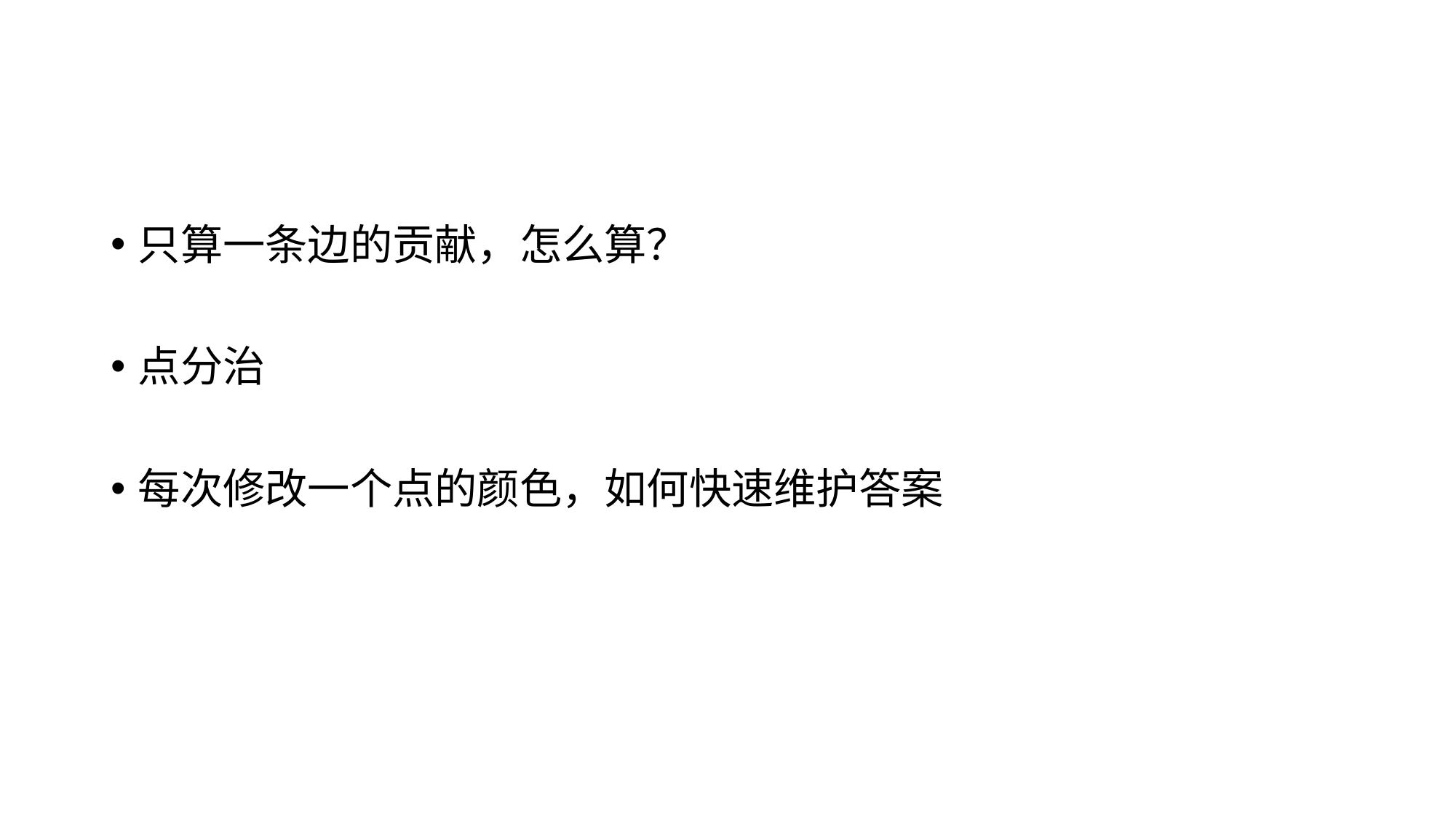

只算一条边的贡献，怎么算？

点分治

每次修改一个点的颜色，如何快速维护答案